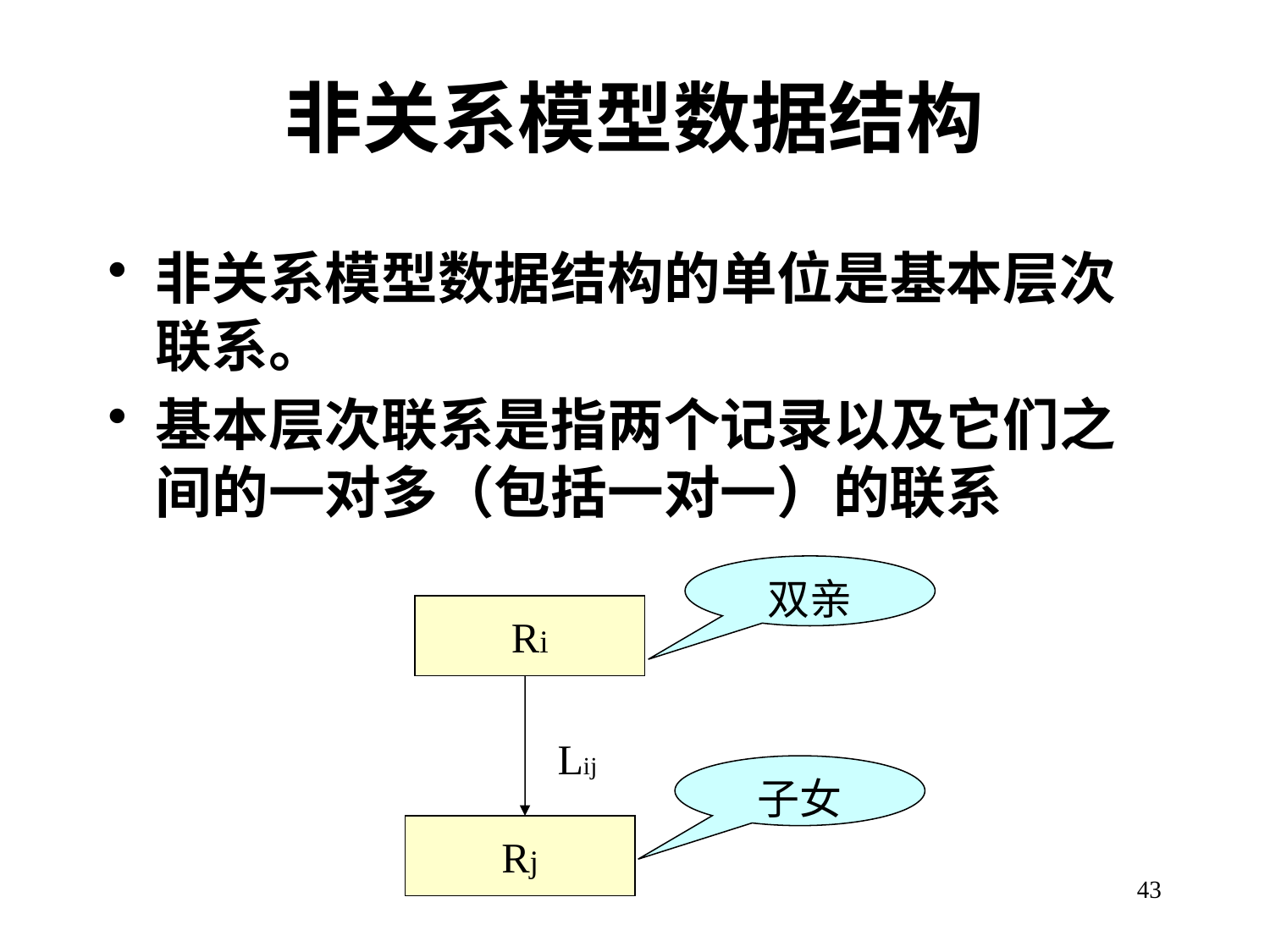

# 非关系模型数据结构
非关系模型数据结构的单位是基本层次联系。
基本层次联系是指两个记录以及它们之间的一对多（包括一对一）的联系
双亲
Ri

Lij
子女
Rj
43